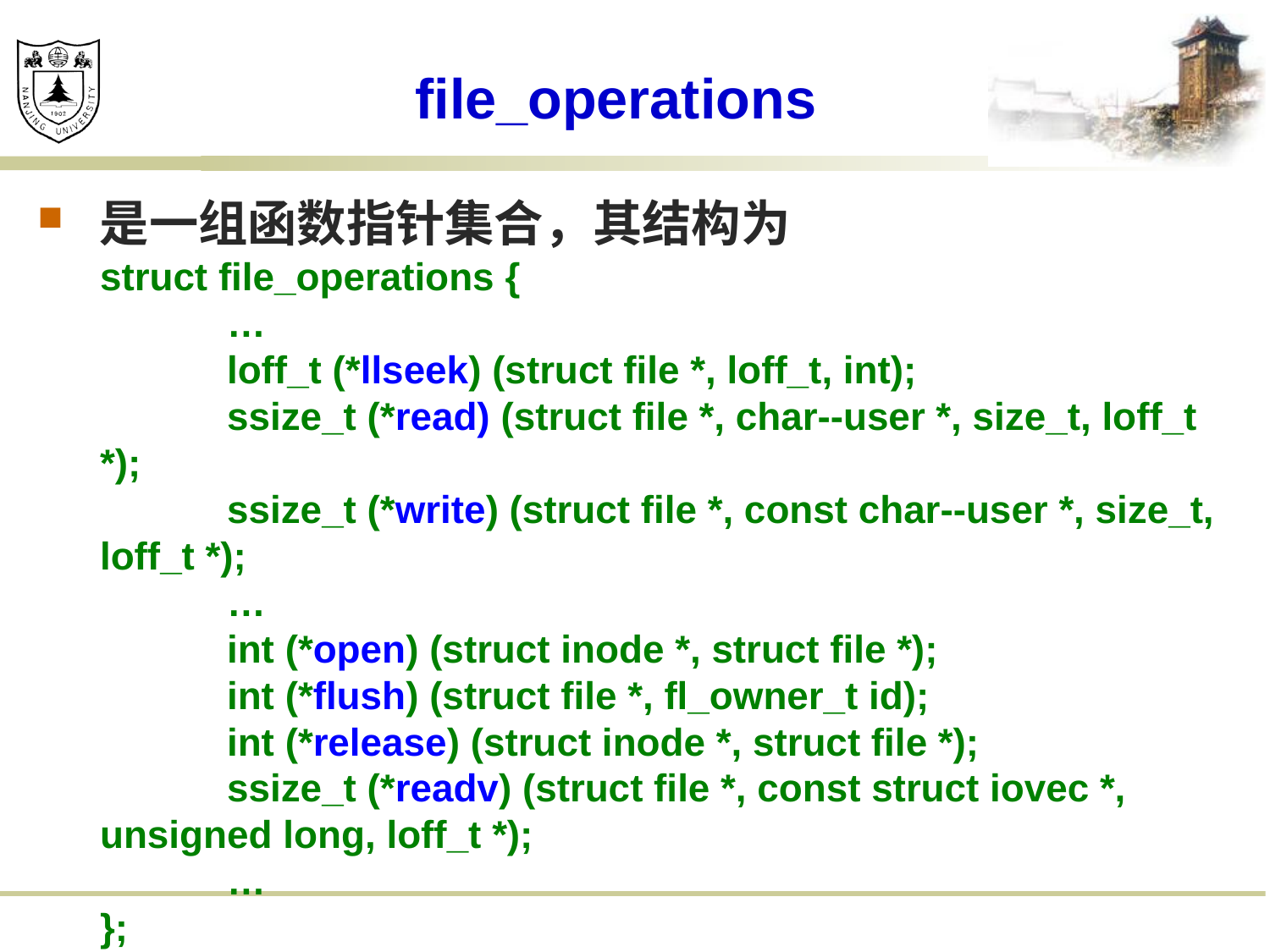

# file_operations
是一组函数指针集合，其结构为
struct file_operations {
	…
	loff_t (*llseek) (struct file *, loff_t, int);
	ssize_t (*read) (struct file *, char--user *, size_t, loff_t *);
	ssize_t (*write) (struct file *, const char--user *, size_t, loff_t *);
	…
	int (*open) (struct inode *, struct file *);
	int (*flush) (struct file *, fl_owner_t id);
	int (*release) (struct inode *, struct file *);
	ssize_t (*readv) (struct file *, const struct iovec *, unsigned long, loff_t *);
	…
};

99